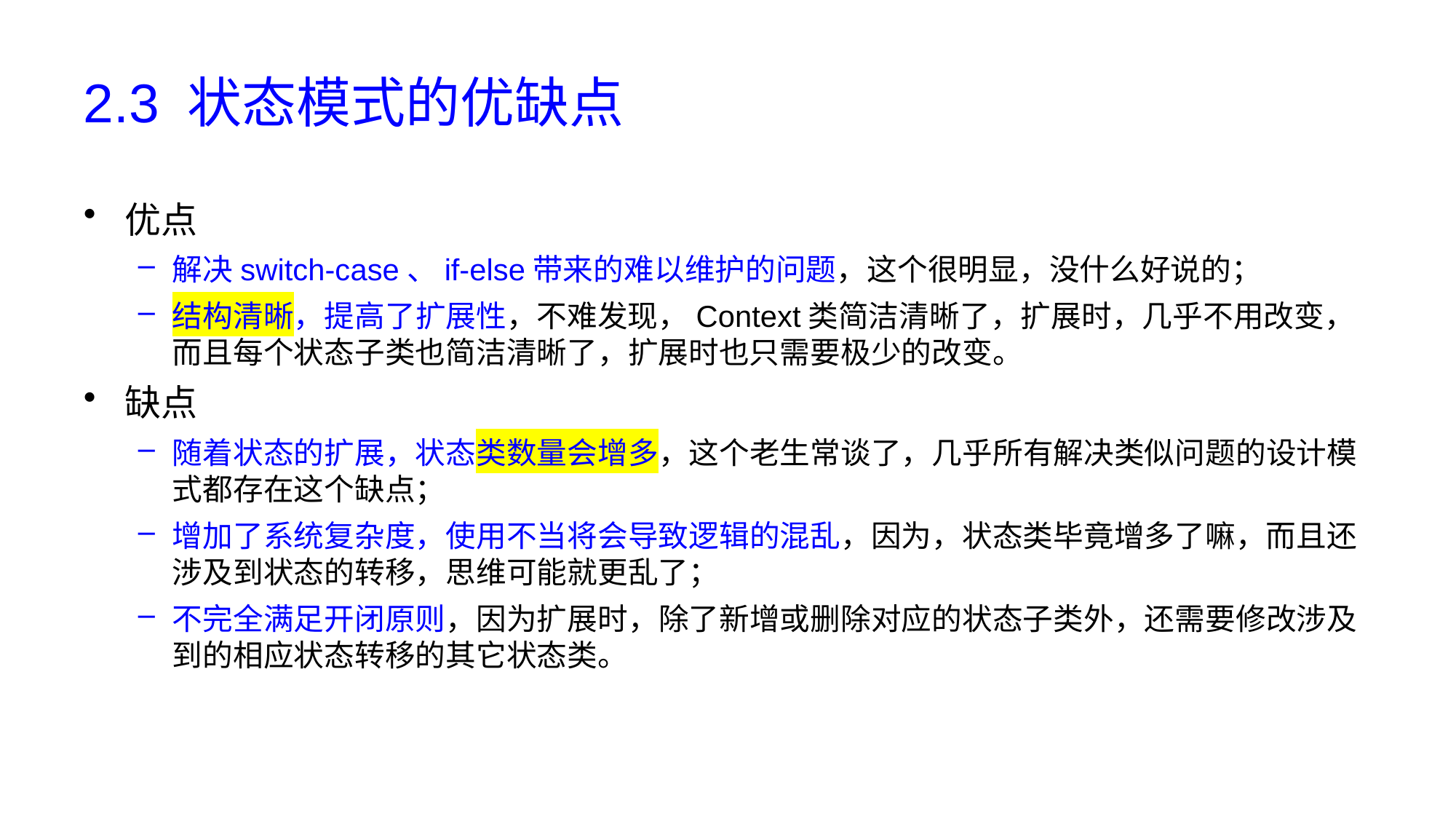

# 2.3 状态模式的优缺点
优点
解决switch-case、if-else带来的难以维护的问题，这个很明显，没什么好说的；
结构清晰，提高了扩展性，不难发现，Context类简洁清晰了，扩展时，几乎不用改变，而且每个状态子类也简洁清晰了，扩展时也只需要极少的改变。
缺点
随着状态的扩展，状态类数量会增多，这个老生常谈了，几乎所有解决类似问题的设计模式都存在这个缺点；
增加了系统复杂度，使用不当将会导致逻辑的混乱，因为，状态类毕竟增多了嘛，而且还涉及到状态的转移，思维可能就更乱了；
不完全满足开闭原则，因为扩展时，除了新增或删除对应的状态子类外，还需要修改涉及到的相应状态转移的其它状态类。
27